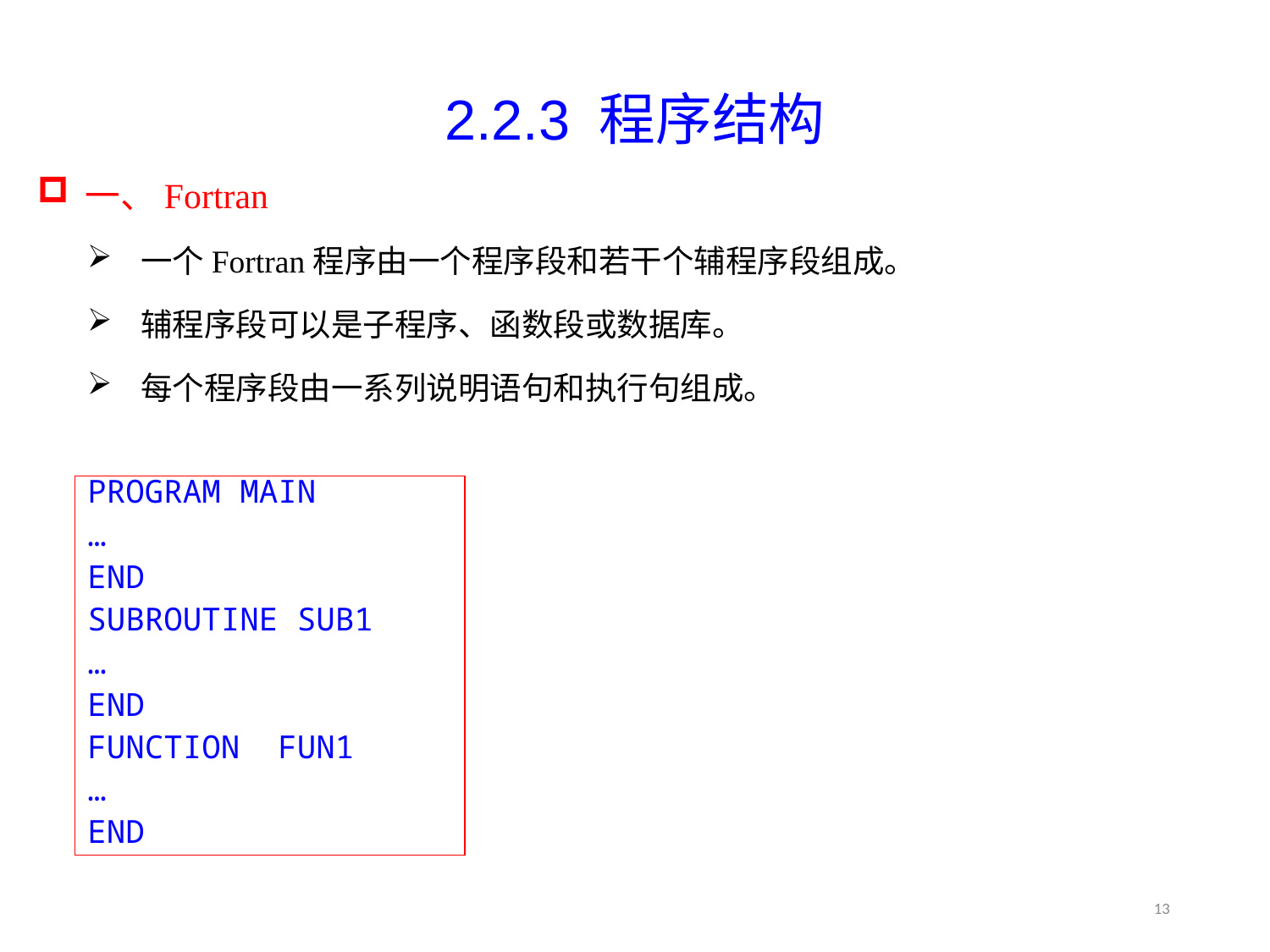

2.2 高级语言的一般特性
2.2.3 程序结构
一、Fortran
一个Fortran程序由一个程序段和若干个辅程序段组成。
辅程序段可以是子程序、函数段或数据库。
每个程序段由一系列说明语句和执行句组成。
PROGRAM MAIN
…
END
SUBROUTINE SUB1
…
END
FUNCTION  FUN1
…
END
13